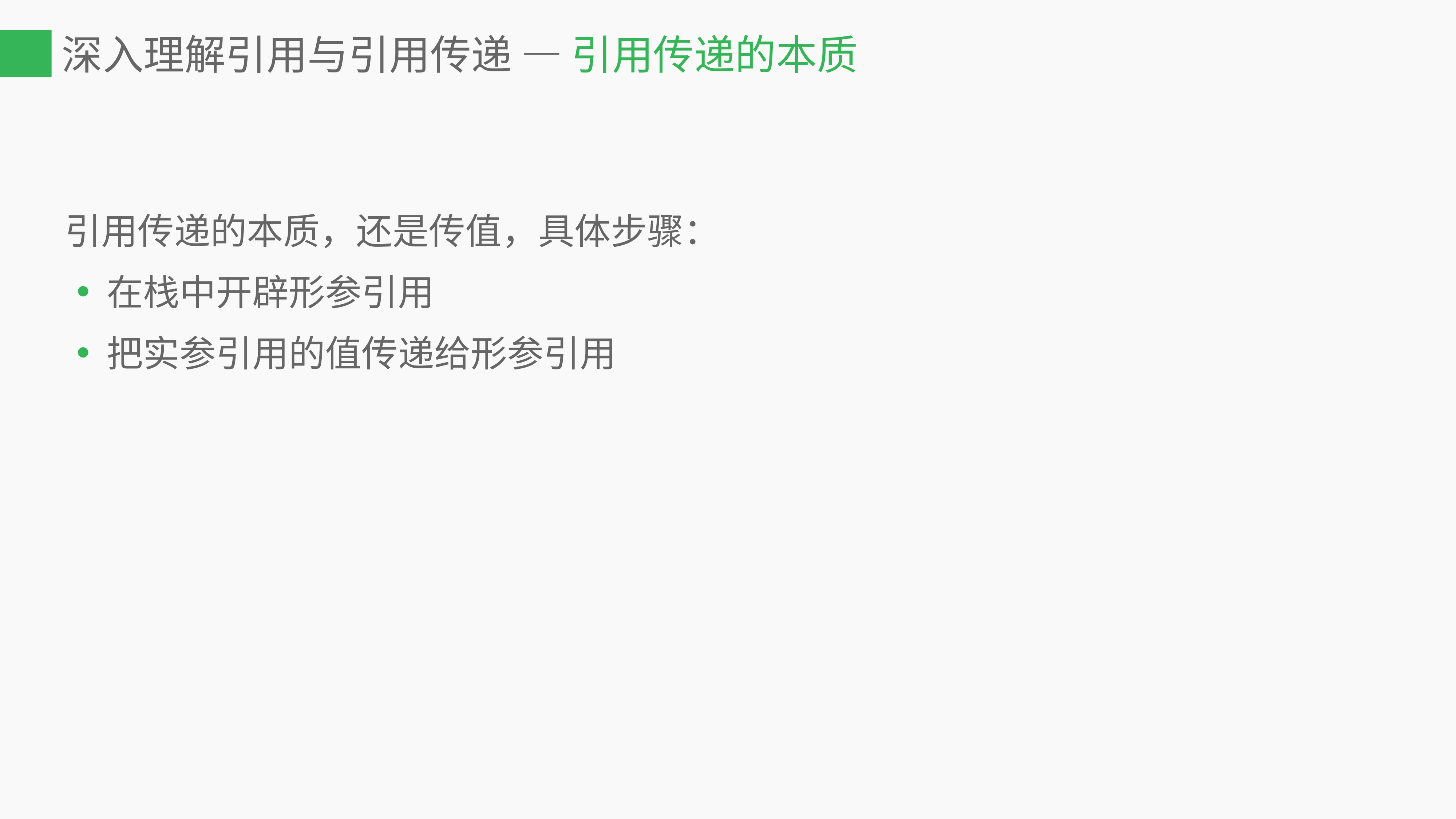

# 深入理解引用与引用传递 — 引用传递的本质
引用传递的本质，还是传值，具体步骤：
在栈中开辟形参引用
把实参引用的值传递给形参引用